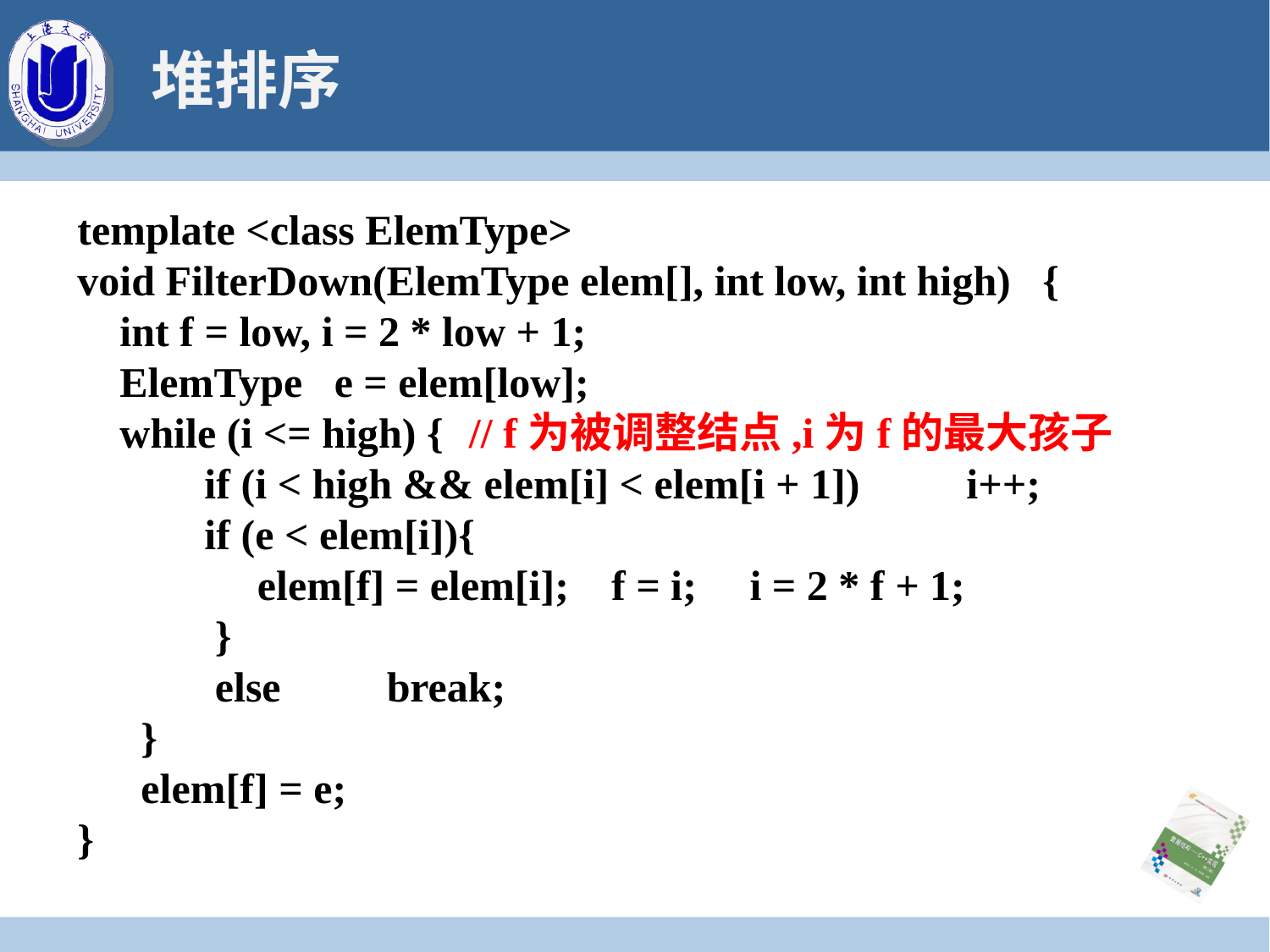

# 堆排序
template <class ElemType>
void FilterDown(ElemType elem[], int low, int high)   {
    int f = low, i = 2 * low + 1;
    ElemType   e = elem[low];
    while (i <= high) {	 // f为被调整结点,i为f的最大孩子
	if (i < high && elem[i] < elem[i + 1])	i++;
            if (e < elem[i]){
	     elem[f] = elem[i];    f = i;     i = 2 * f + 1;
             }
             else          break;
      }
      elem[f] = e;
}